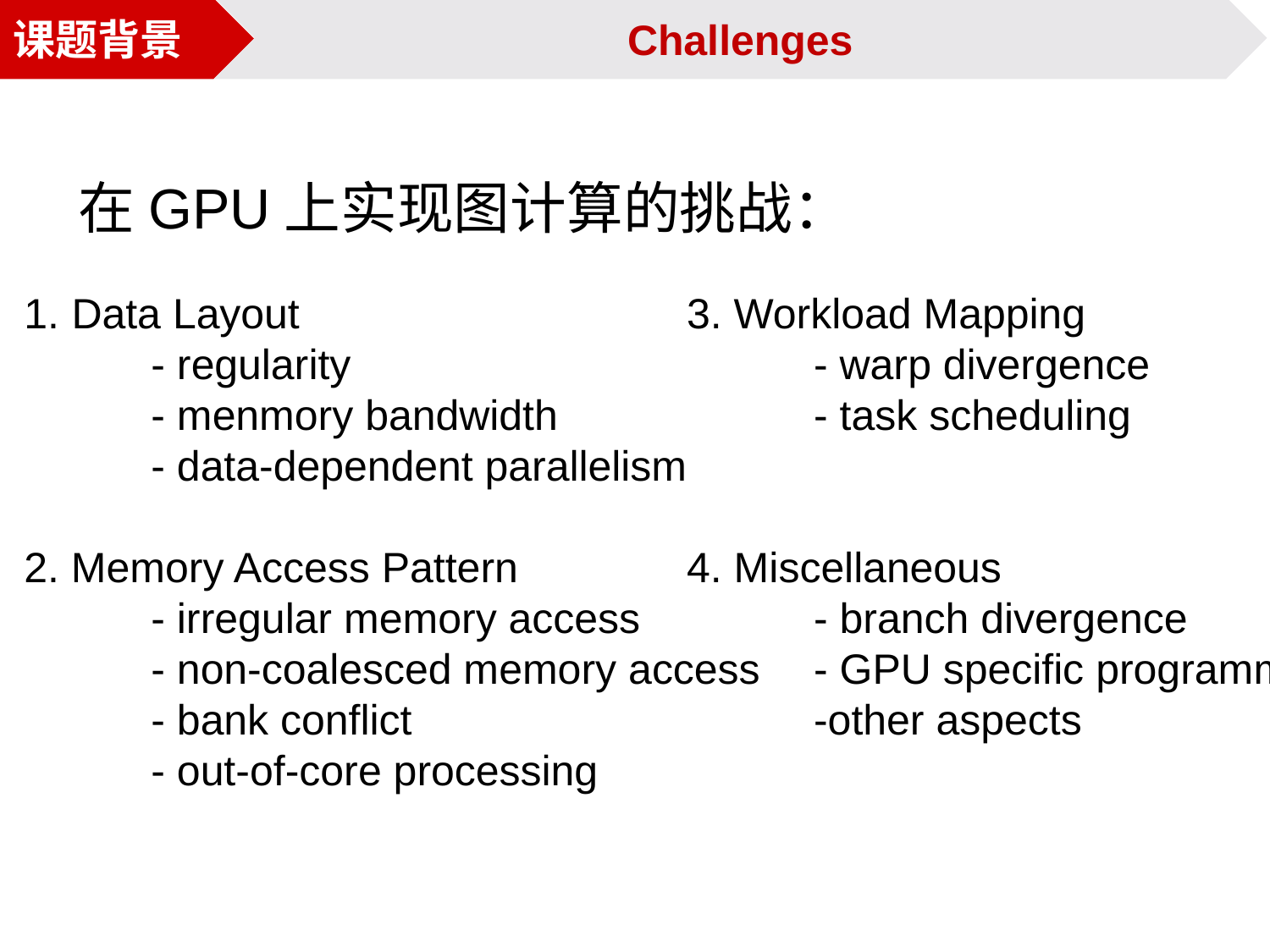

Challenges
课题背景
在GPU上实现图计算的挑战：
Data Layout
	- regularity
	- menmory bandwidth
	- data-dependent parallelism

2. Memory Access Pattern
	- irregular memory access
	- non-coalesced memory access
	- bank conflict
	- out-of-core processing
3. Workload Mapping
	- warp divergence
	- task scheduling

4. Miscellaneous
	- branch divergence
	- GPU specific programming
	-other aspects